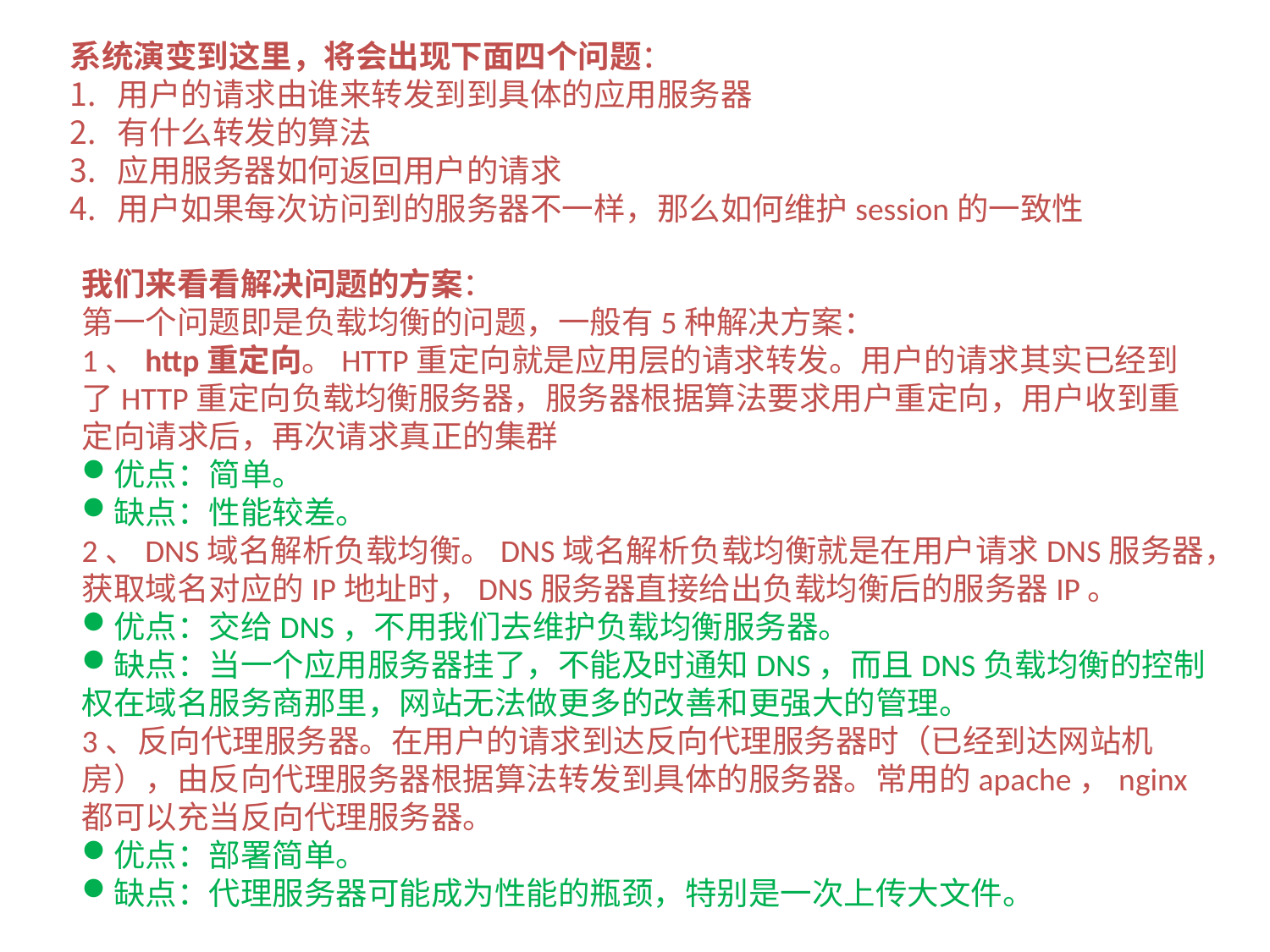

系统演变到这里，将会出现下面四个问题：
用户的请求由谁来转发到到具体的应用服务器
有什么转发的算法
应用服务器如何返回用户的请求
用户如果每次访问到的服务器不一样，那么如何维护session的一致性
我们来看看解决问题的方案：
第一个问题即是负载均衡的问题，一般有5种解决方案：
1、http重定向。HTTP重定向就是应用层的请求转发。用户的请求其实已经到了HTTP重定向负载均衡服务器，服务器根据算法要求用户重定向，用户收到重定向请求后，再次请求真正的集群
优点：简单。
缺点：性能较差。
2、DNS域名解析负载均衡。DNS域名解析负载均衡就是在用户请求DNS服务器，获取域名对应的IP地址时，DNS服务器直接给出负载均衡后的服务器IP。
优点：交给DNS，不用我们去维护负载均衡服务器。
缺点：当一个应用服务器挂了，不能及时通知DNS，而且DNS负载均衡的控制权在域名服务商那里，网站无法做更多的改善和更强大的管理。
3、反向代理服务器。在用户的请求到达反向代理服务器时（已经到达网站机房），由反向代理服务器根据算法转发到具体的服务器。常用的apache，nginx都可以充当反向代理服务器。
优点：部署简单。
缺点：代理服务器可能成为性能的瓶颈，特别是一次上传大文件。